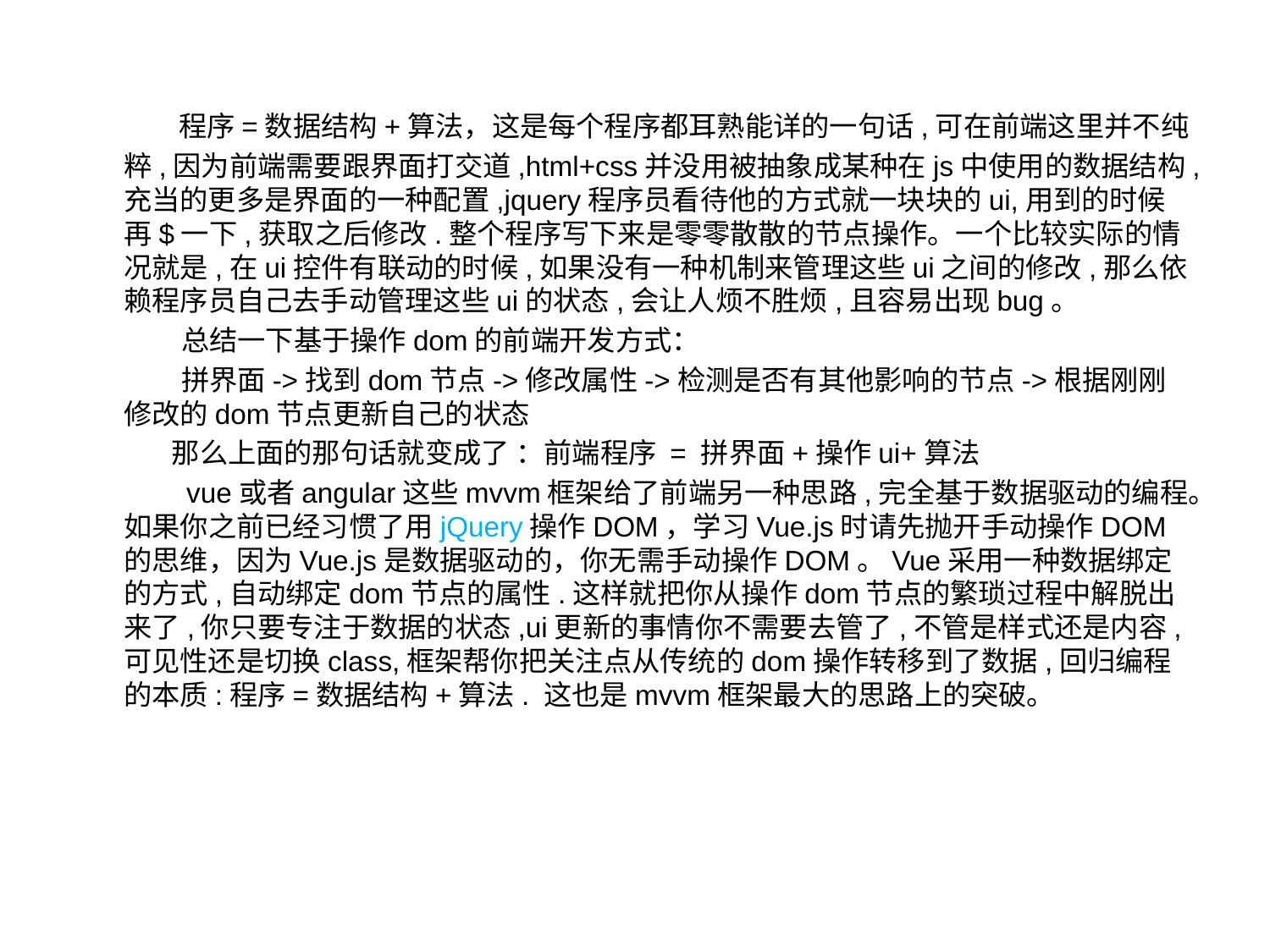

程序=数据结构+算法，这是每个程序都耳熟能详的一句话,可在前端这里并不纯粹,因为前端需要跟界面打交道,html+css并没用被抽象成某种在js中使用的数据结构,充当的更多是界面的一种配置,jquery程序员看待他的方式就一块块的ui,用到的时候再$一下,获取之后修改.整个程序写下来是零零散散的节点操作。一个比较实际的情况就是,在ui控件有联动的时候,如果没有一种机制来管理这些ui之间的修改,那么依赖程序员自己去手动管理这些ui的状态,会让人烦不胜烦,且容易出现bug。
	        总结一下基于操作dom的前端开发方式：
	        拼界面->找到dom节点->修改属性->检测是否有其他影响的节点->根据刚刚修改的dom节点更新自己的状态
              那么上面的那句话就变成了 ：前端程序 = 拼界面+操作ui+算法
	        vue或者angular这些mvvm框架给了前端另一种思路,完全基于数据驱动的编程。如果你之前已经习惯了用jQuery操作DOM，学习Vue.js时请先抛开手动操作DOM的思维，因为Vue.js是数据驱动的，你无需手动操作DOM。Vue采用一种数据绑定的方式,自动绑定dom节点的属性.这样就把你从操作dom节点的繁琐过程中解脱出来了,你只要专注于数据的状态,ui更新的事情你不需要去管了,不管是样式还是内容,可见性还是切换class,框架帮你把关注点从传统的dom操作转移到了数据,回归编程的本质:程序=数据结构+算法. 这也是mvvm框架最大的思路上的突破。